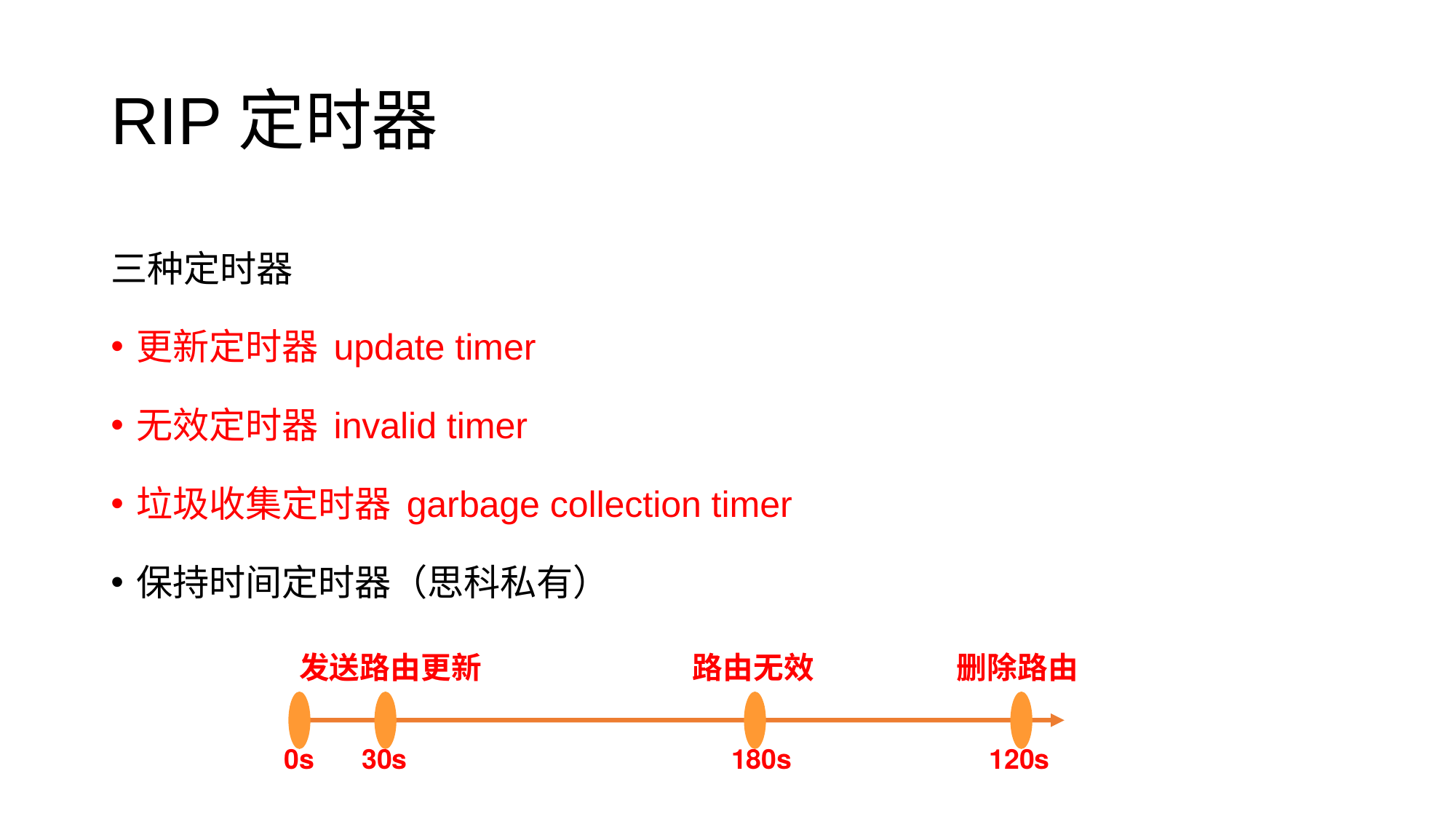

# RIP定时器
三种定时器
更新定时器 update timer
无效定时器 invalid timer
垃圾收集定时器 garbage collection timer
保持时间定时器（思科私有）
发送路由更新
路由无效
删除路由

0s

30s
180s
120s